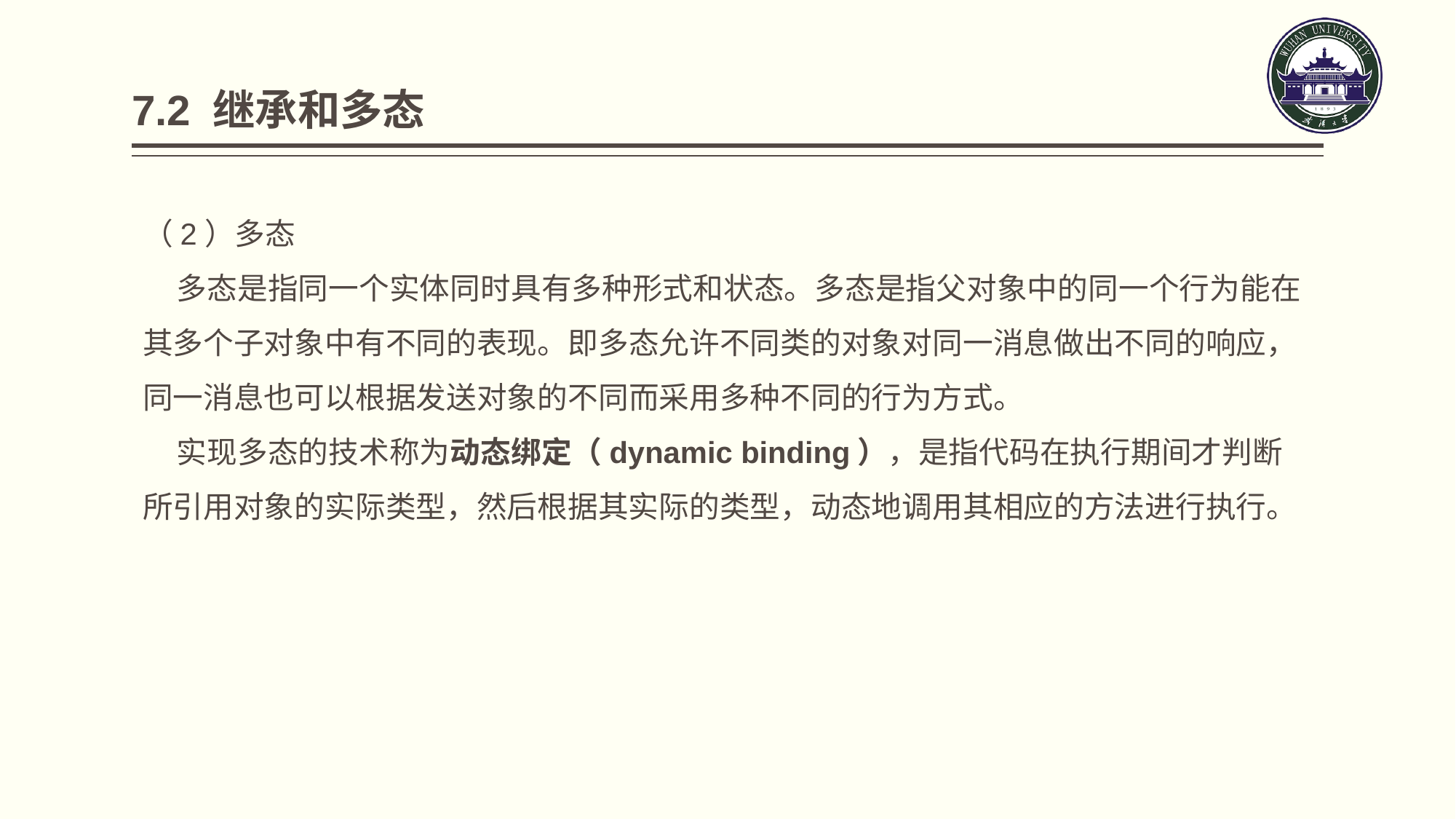

# 7.2 继承和多态
（2）多态
    多态是指同一个实体同时具有多种形式和状态。多态是指父对象中的同一个行为能在其多个子对象中有不同的表现。即多态允许不同类的对象对同一消息做出不同的响应，同一消息也可以根据发送对象的不同而采用多种不同的行为方式。
    实现多态的技术称为动态绑定（dynamic binding），是指代码在执行期间才判断所引用对象的实际类型，然后根据其实际的类型，动态地调用其相应的方法进行执行。